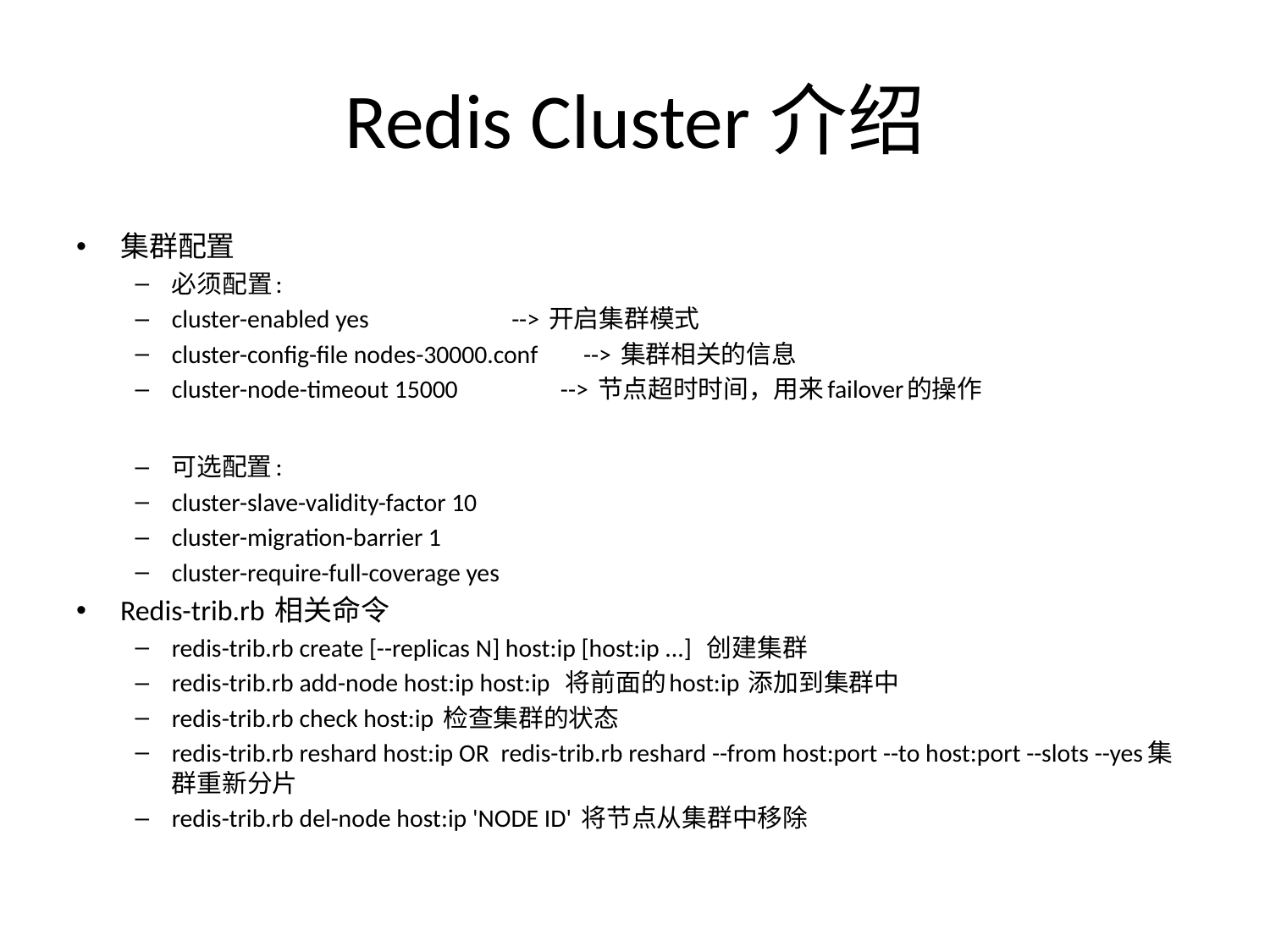

# Redis Cluster介绍
集群配置
必须配置:
cluster-enabled yes                         --> 开启集群模式
cluster-config-file nodes-30000.conf        --> 集群相关的信息
cluster-node-timeout 15000                  --> 节点超时时间，用来failover的操作

可选配置:
cluster-slave-validity-factor 10
cluster-migration-barrier 1
cluster-require-full-coverage yes
Redis-trib.rb 相关命令
redis-trib.rb create [--replicas N] host:ip [host:ip ...]  创建集群
redis-trib.rb add-node host:ip host:ip  将前面的host:ip 添加到集群中
redis-trib.rb check host:ip 检查集群的状态
redis-trib.rb reshard host:ip OR  redis-trib.rb reshard --from host:port --to host:port --slots --yes集群重新分片
redis-trib.rb del-node host:ip 'NODE ID' 将节点从集群中移除